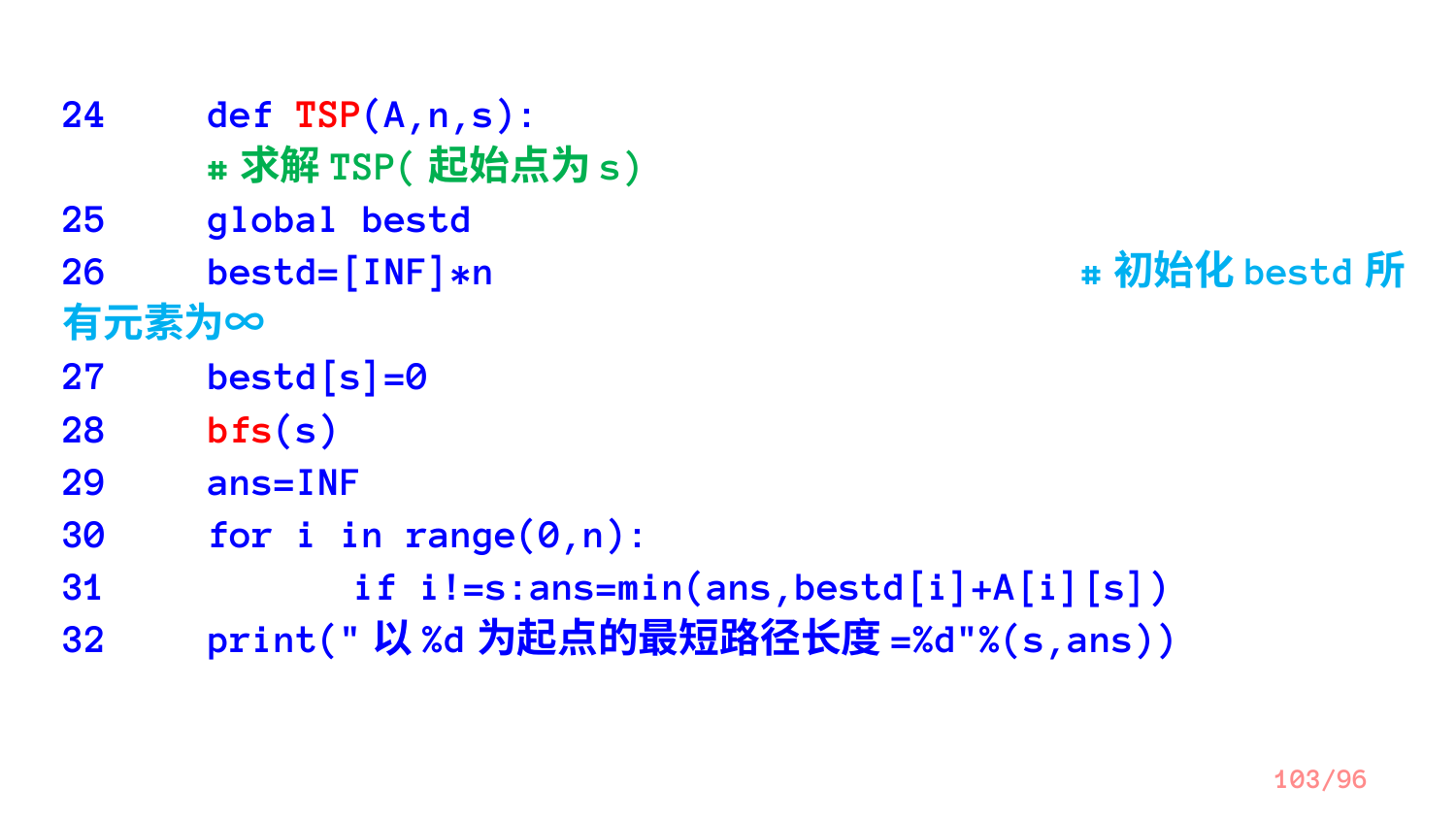

24	def TSP(A,n,s):							#求解TSP(起始点为s)
25  	global bestd
26  	bestd=[INF]*n         			#初始化bestd所有元素为∞
27  	bestd[s]=0
28  	bfs(s)
29  	ans=INF
30  	for i in range(0,n):
31   		if i!=s:ans=min(ans,bestd[i]+A[i][s])
32  	print("以%d为起点的最短路径长度=%d"%(s,ans))
103/96